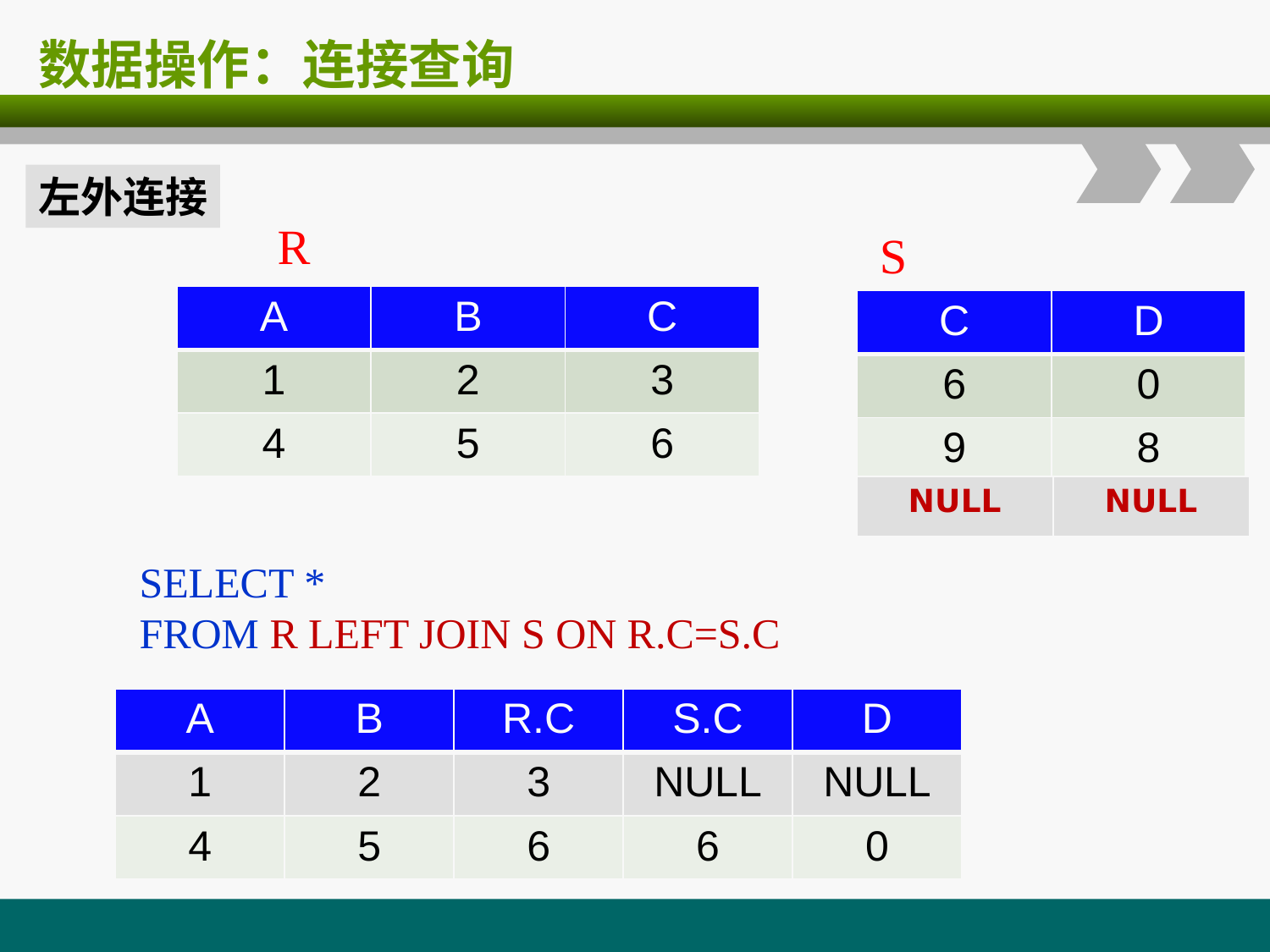

# 数据操作：连接查询
左外连接
R
S
| A | B | C |
| --- | --- | --- |
| 1 | 2 | 3 |
| 4 | 5 | 6 |
| C | D |
| --- | --- |
| 6 | 0 |
| 9 | 8 |
| NULL | NULL |
| --- | --- |
SELECT *
FROM R LEFT JOIN S ON R.C=S.C
| A | B | R.C | S.C | D |
| --- | --- | --- | --- | --- |
| 1 | 2 | 3 | NULL | NULL |
| 4 | 5 | 6 | 6 | 0 |